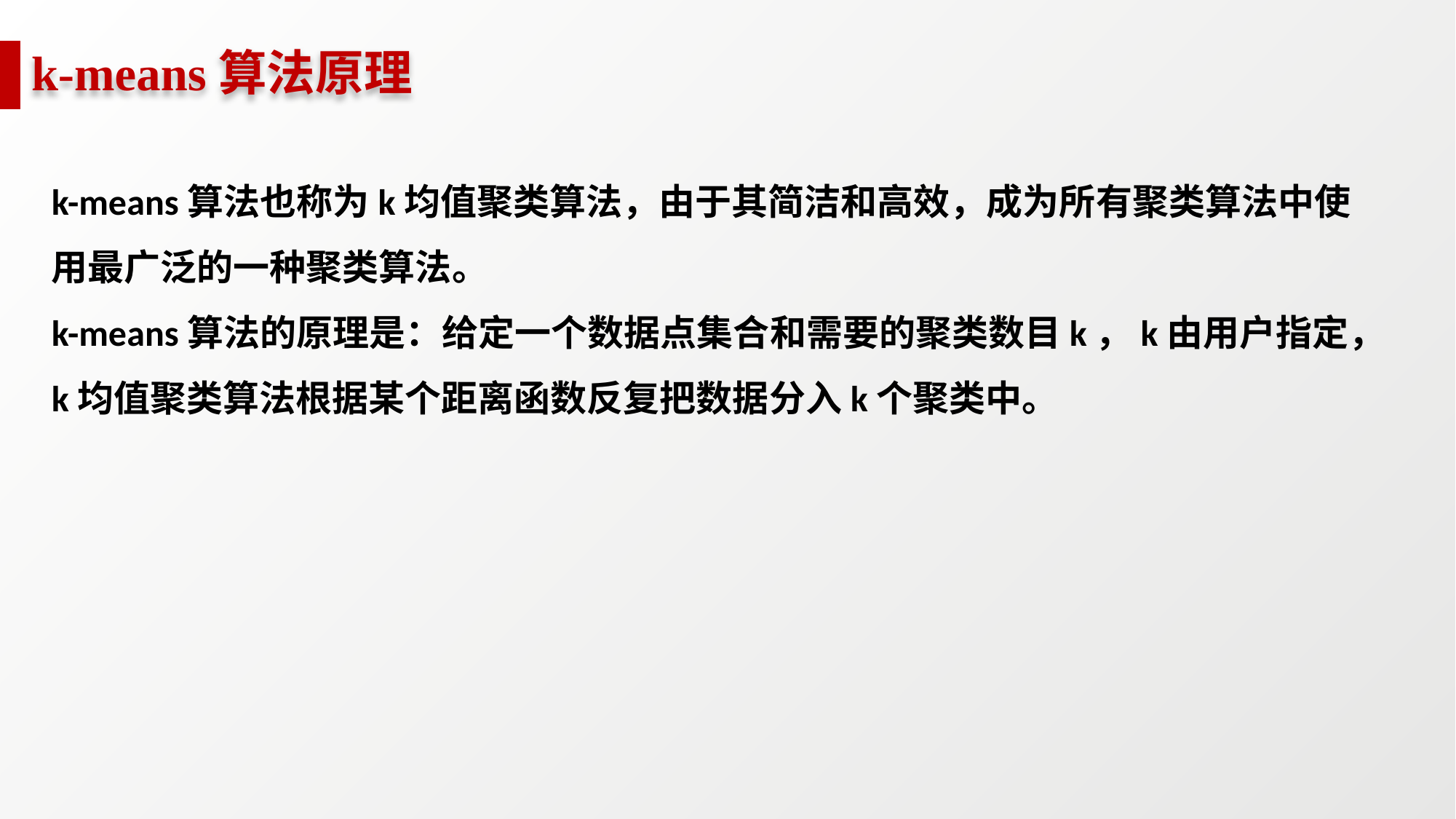

# k-means算法原理
k-means算法也称为k均值聚类算法，由于其简洁和高效，成为所有聚类算法中使用最广泛的一种聚类算法。
k-means算法的原理是：给定一个数据点集合和需要的聚类数目k，k由用户指定，k均值聚类算法根据某个距离函数反复把数据分入k个聚类中。